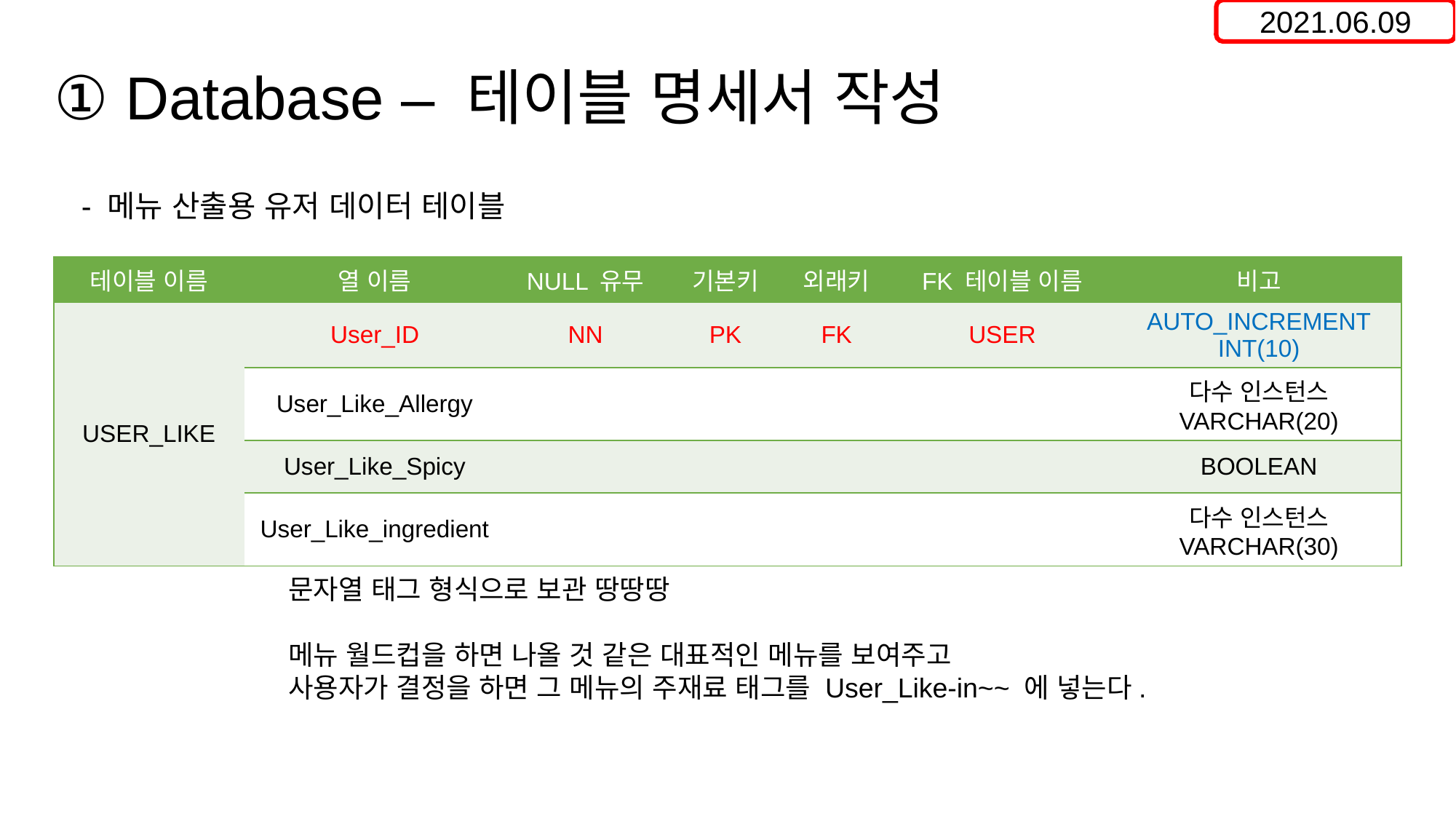

2021.06.09
① Database – 테이블 명세서 작성

 - 메뉴 산출용 유저 데이터 테이블
| 테이블 이름 | 열 이름 | NULL 유무 | 기본키 | 외래키 | FK 테이블 이름 | 비고 |
| --- | --- | --- | --- | --- | --- | --- |
| USER\_LIKE | User\_ID | NN | PK | FK | USER | AUTO\_INCREMENT INT(10) |
|  | User\_Like\_Allergy |  |  |  |  | 다수 인스턴스 VARCHAR(20) |
|  | User\_Like\_Spicy |  |  |  |  | BOOLEAN |
|  | User\_Like\_ingredient |  |  |  |  | 다수 인스턴스 VARCHAR(30) |
문자열 태그 형식으로 보관 땅땅땅

메뉴 월드컵을 하면 나올 것 같은 대표적인 메뉴를 보여주고
사용자가 결정을 하면 그 메뉴의 주재료 태그를 User_Like-in~~ 에 넣는다.